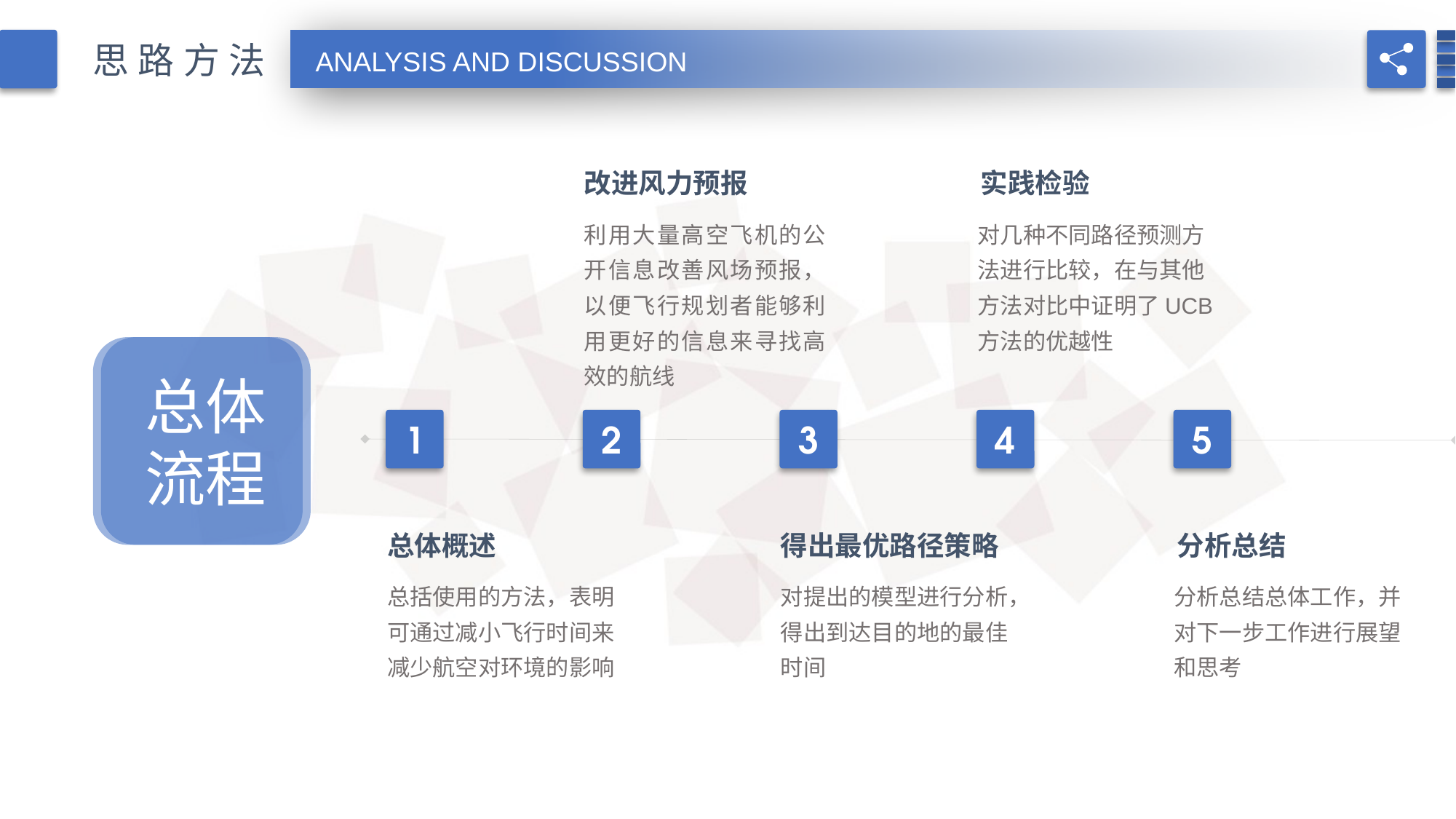

思路方法
ANALYSIS AND DISCUSSION
改进风力预报
实践检验
利用大量高空飞机的公开信息改善风场预报，以便飞行规划者能够利用更好的信息来寻找高效的航线
对几种不同路径预测方法进行比较，在与其他方法对比中证明了UCB方法的优越性

总体
流程
1
2
3
4
5
总体概述
得出最优路径策略
分析总结
总括使用的方法，表明可通过减小飞行时间来减少航空对环境的影响
对提出的模型进行分析，得出到达目的地的最佳时间
分析总结总体工作，并对下一步工作进行展望和思考